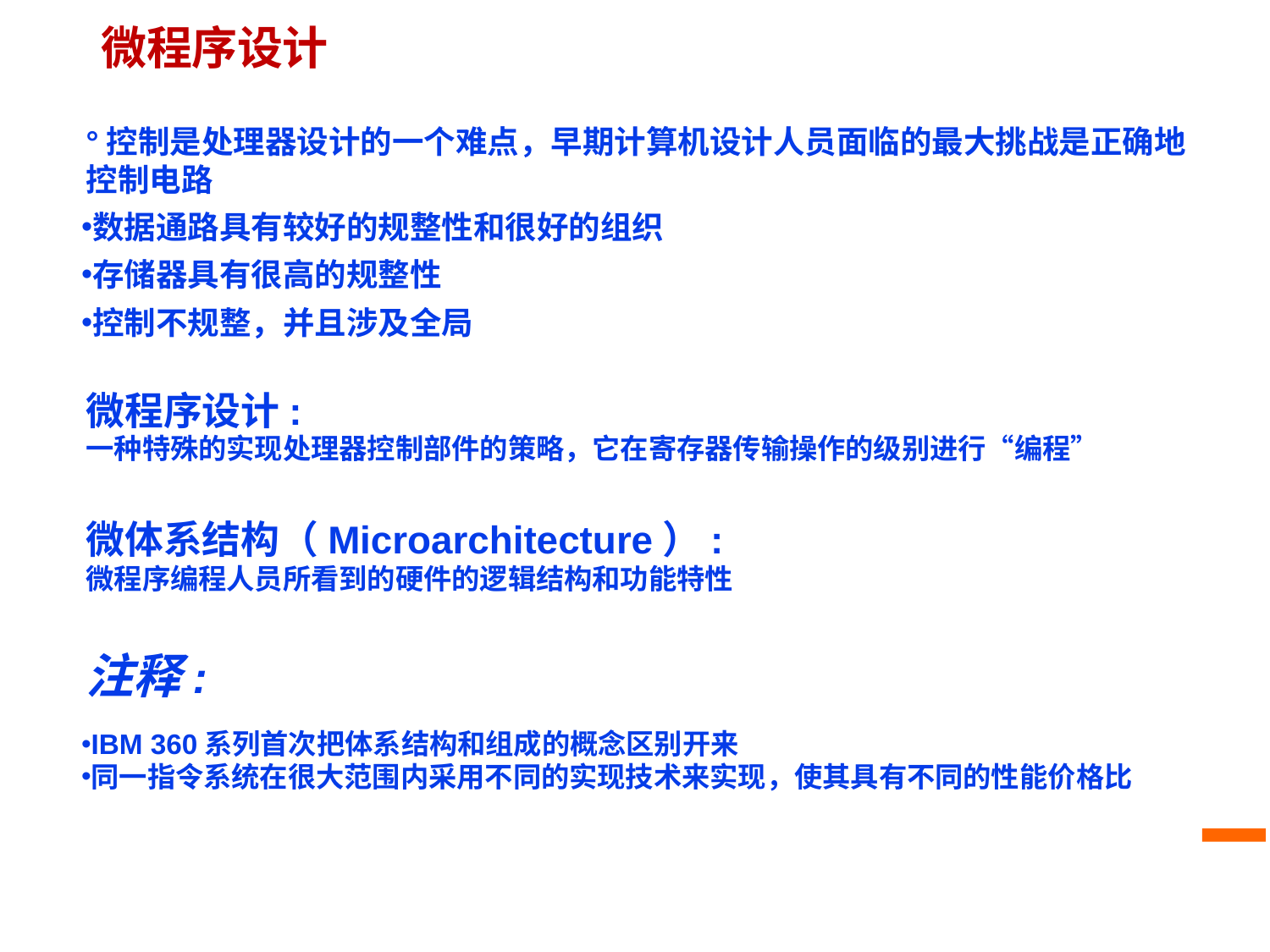

# 微程序设计
°控制是处理器设计的一个难点，早期计算机设计人员面临的最大挑战是正确地控制电路
数据通路具有较好的规整性和很好的组织
存储器具有很高的规整性
控制不规整，并且涉及全局

微程序设计:
一种特殊的实现处理器控制部件的策略，它在寄存器传输操作的级别进行“编程”

微体系结构（Microarchitecture）:
微程序编程人员所看到的硬件的逻辑结构和功能特性

注释:
IBM 360系列首次把体系结构和组成的概念区别开来
同一指令系统在很大范围内采用不同的实现技术来实现，使其具有不同的性能价格比